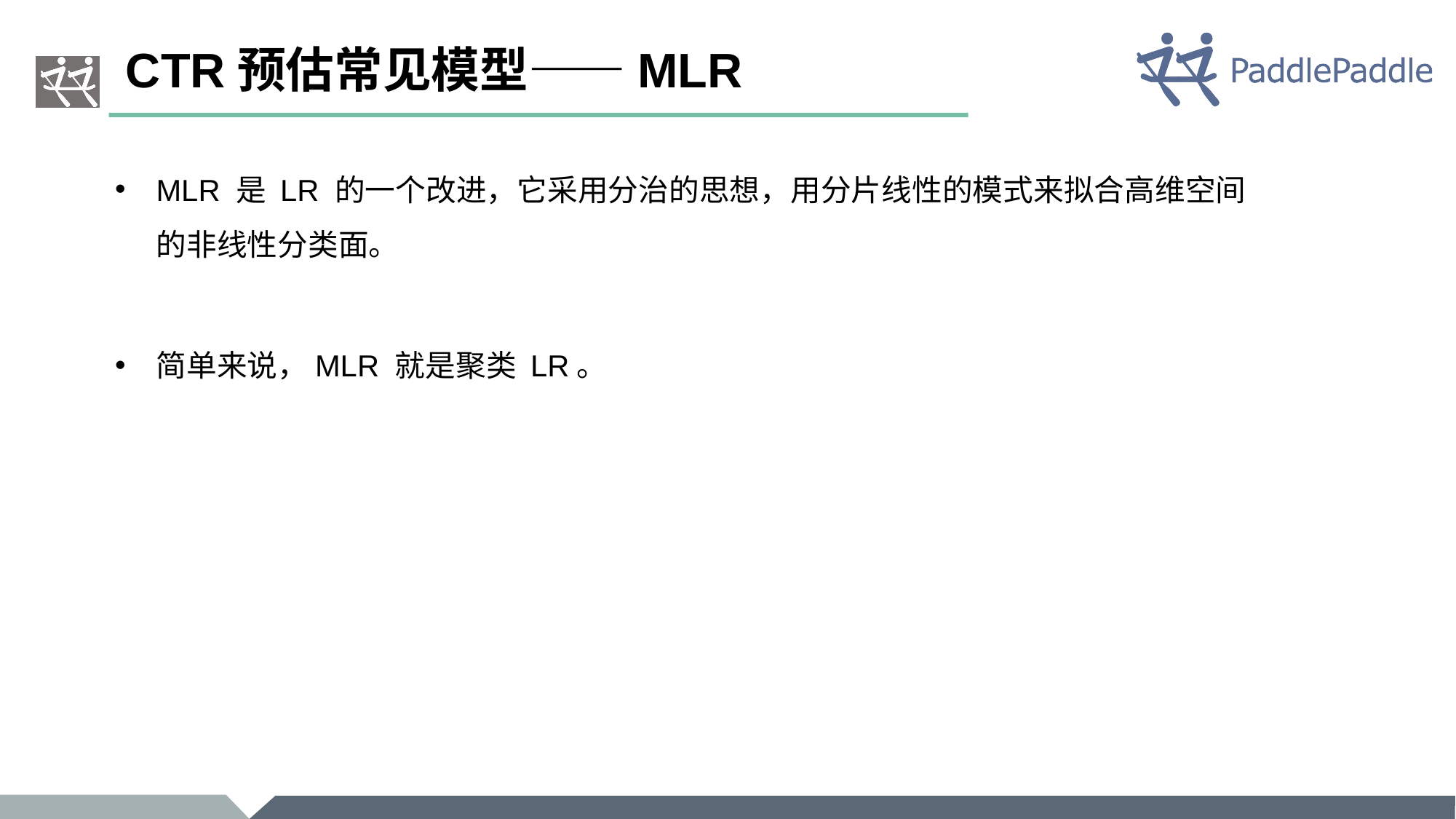

# CTR预估常见模型——MLR
MLR 是 LR 的一个改进，它采用分治的思想，用分片线性的模式来拟合高维空间的非线性分类面。

简单来说，MLR 就是聚类 LR。